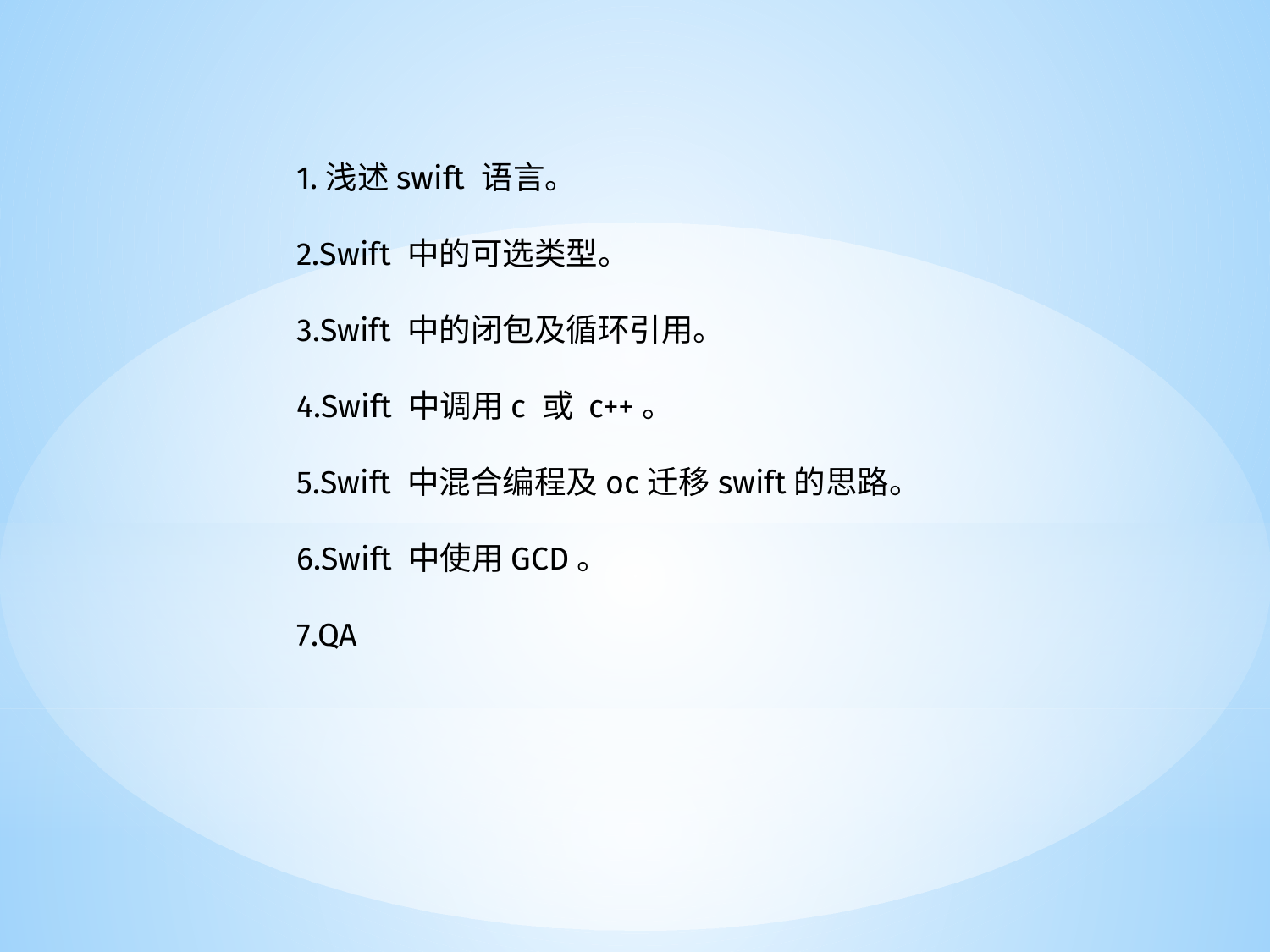

1.浅述swift 语言。

2.Swift 中的可选类型。

3.Swift 中的闭包及循环引用。

4.Swift 中调用c 或 c++。

5.Swift 中混合编程及oc迁移swift的思路。

6.Swift 中使用GCD。

7.QA